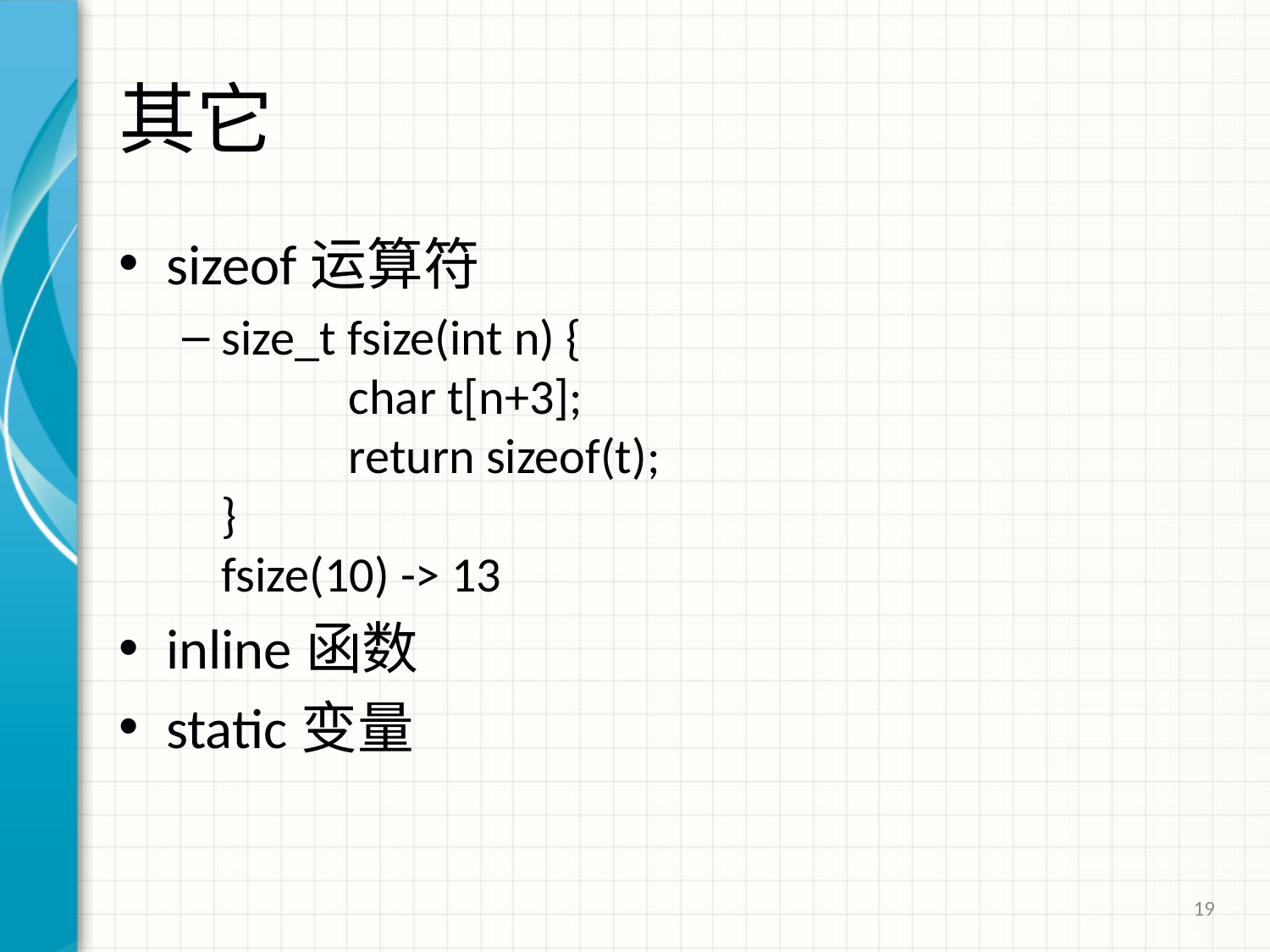

# 其它
sizeof运算符
size_t fsize(int n) {
	char t[n+3];
	return sizeof(t);
}
fsize(10) -> 13
inline函数
static变量

19